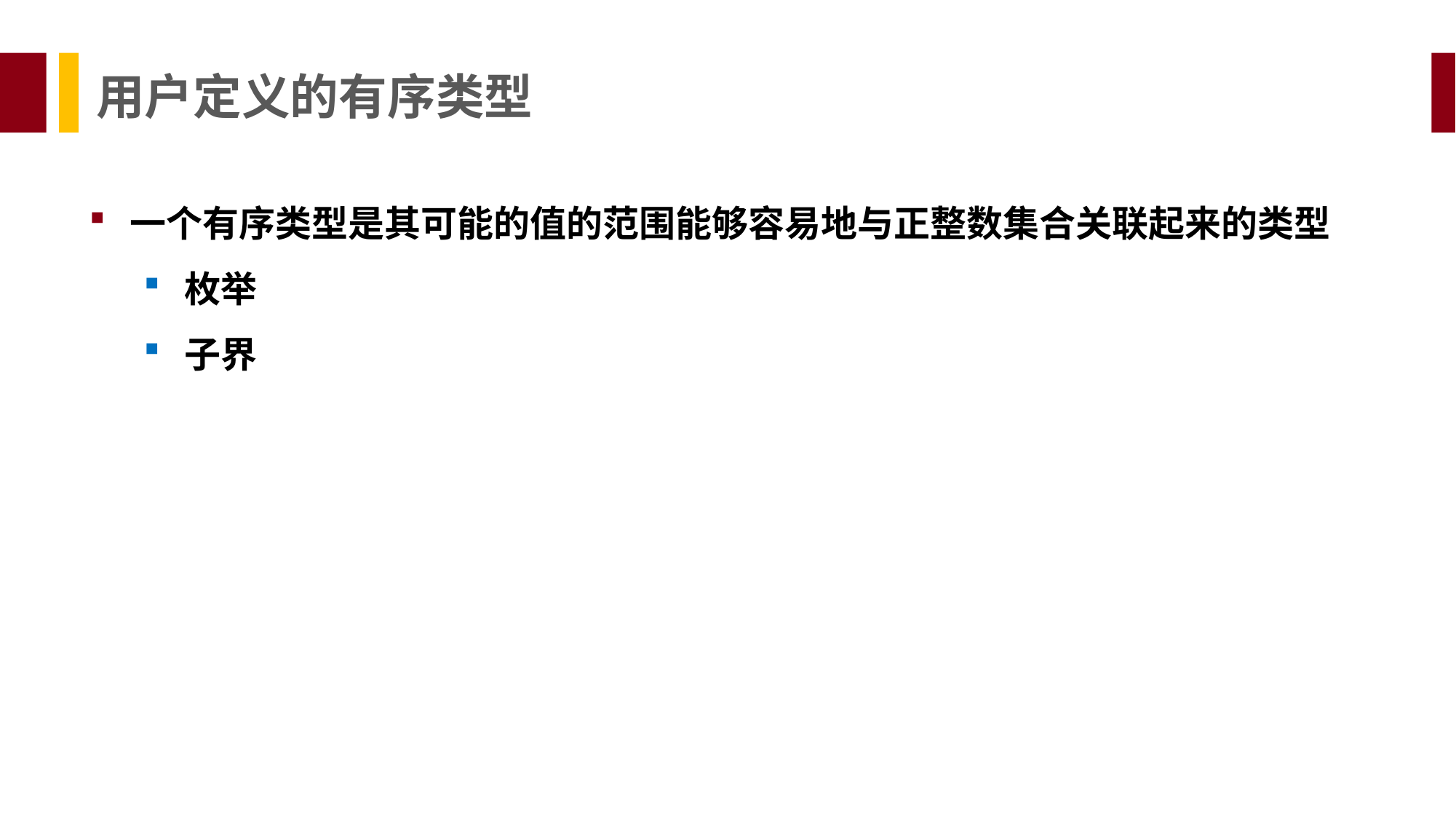

用户定义的有序类型
一个有序类型是其可能的值的范围能够容易地与正整数集合关联起来的类型
枚举
子界